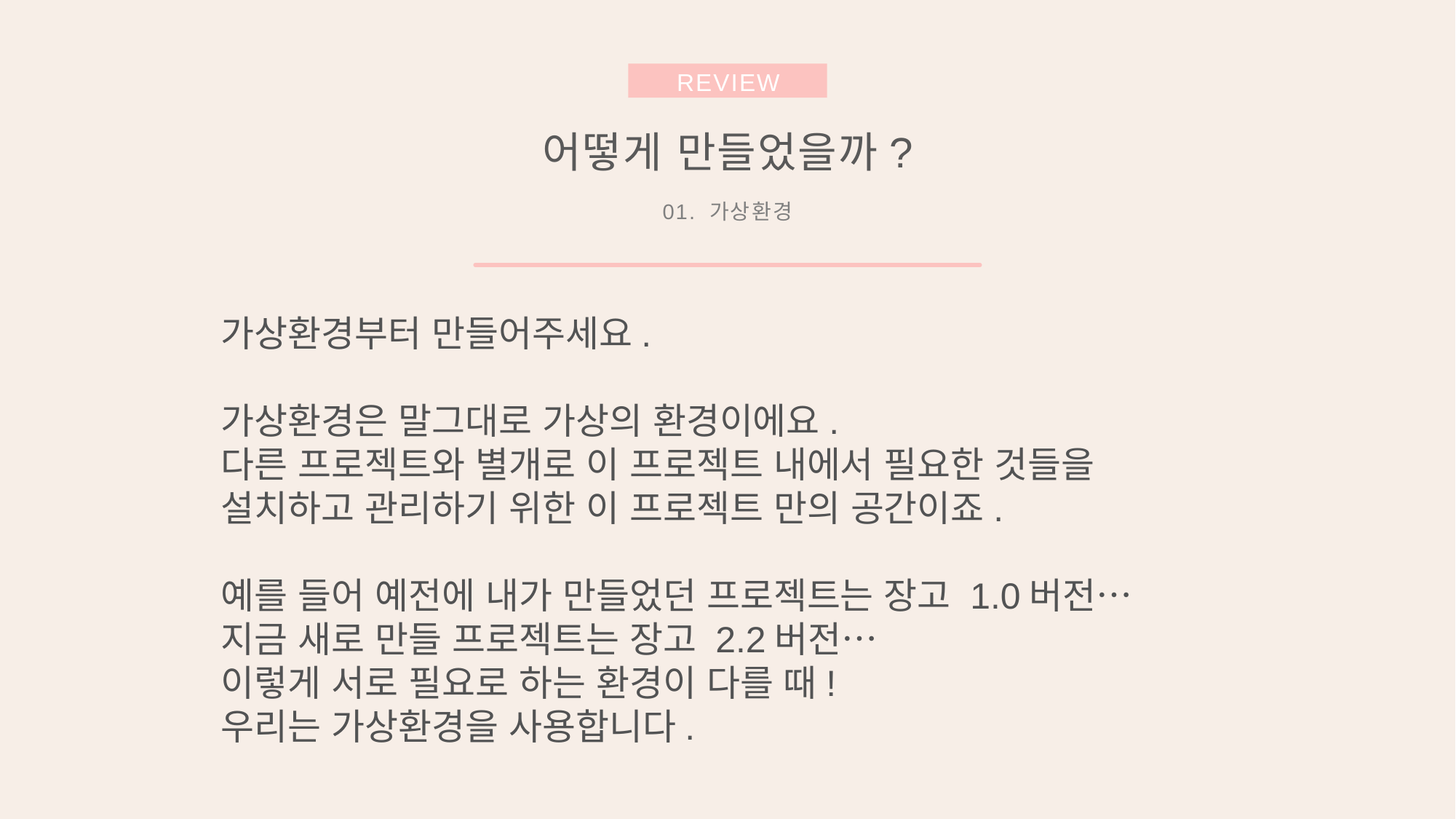

REVIEW
어떻게 만들었을까?
01. 가상환경
가상환경부터 만들어주세요.

가상환경은 말그대로 가상의 환경이에요.
다른 프로젝트와 별개로 이 프로젝트 내에서 필요한 것들을 설치하고 관리하기 위한 이 프로젝트 만의 공간이죠.

예를 들어 예전에 내가 만들었던 프로젝트는 장고 1.0버전…
지금 새로 만들 프로젝트는 장고 2.2버전…
이렇게 서로 필요로 하는 환경이 다를 때!
우리는 가상환경을 사용합니다.